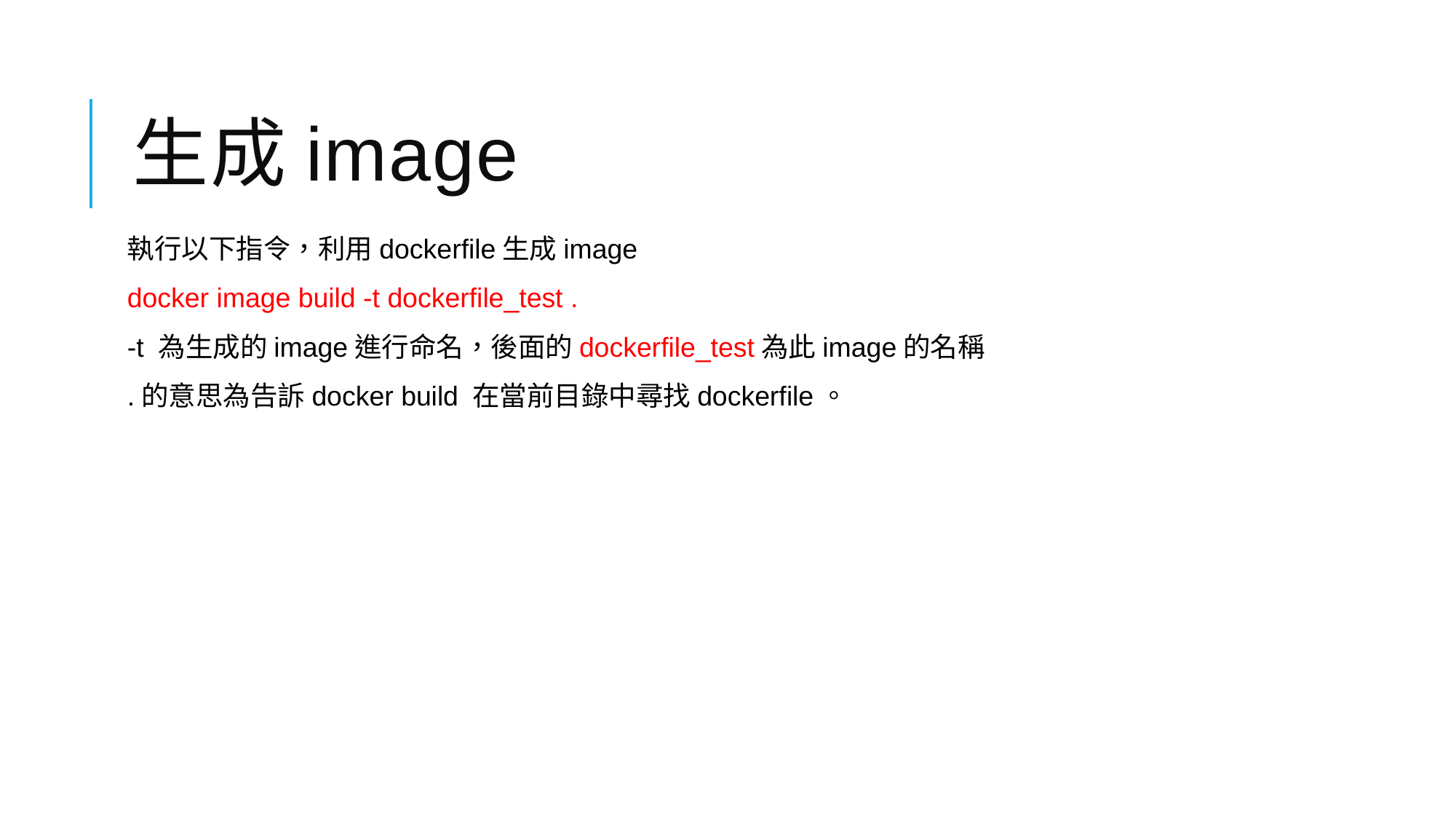

# 生成image
執行以下指令，利用dockerfile生成image
docker image build -t dockerfile_test .
-t 為生成的image進行命名，後面的dockerfile_test為此image的名稱
.的意思為告訴docker build 在當前目錄中尋找dockerfile。